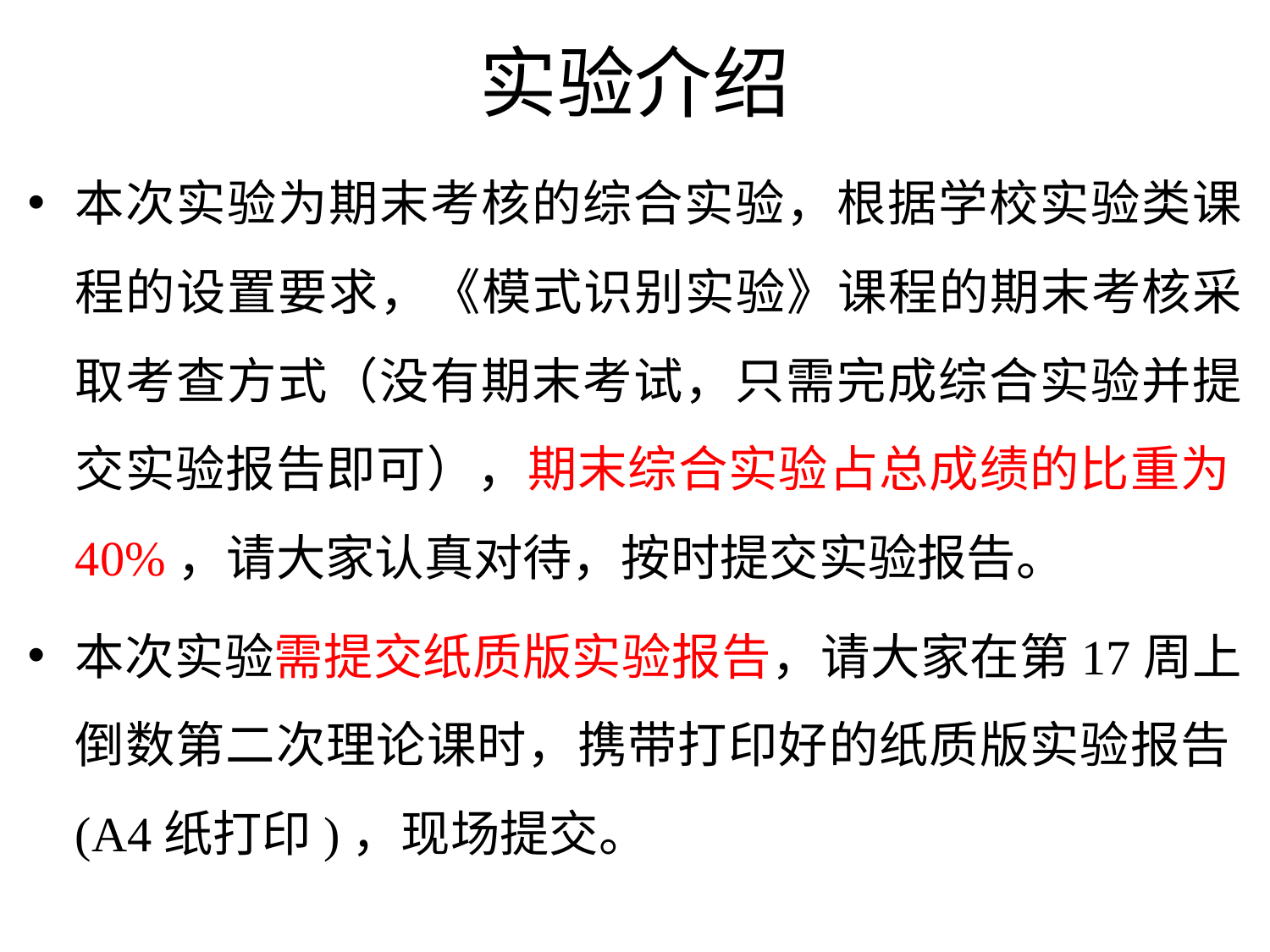

# 实验介绍
本次实验为期末考核的综合实验，根据学校实验类课程的设置要求，《模式识别实验》课程的期末考核采取考查方式（没有期末考试，只需完成综合实验并提交实验报告即可），期末综合实验占总成绩的比重为40%，请大家认真对待，按时提交实验报告。
本次实验需提交纸质版实验报告，请大家在第17周上倒数第二次理论课时，携带打印好的纸质版实验报告(A4纸打印)，现场提交。